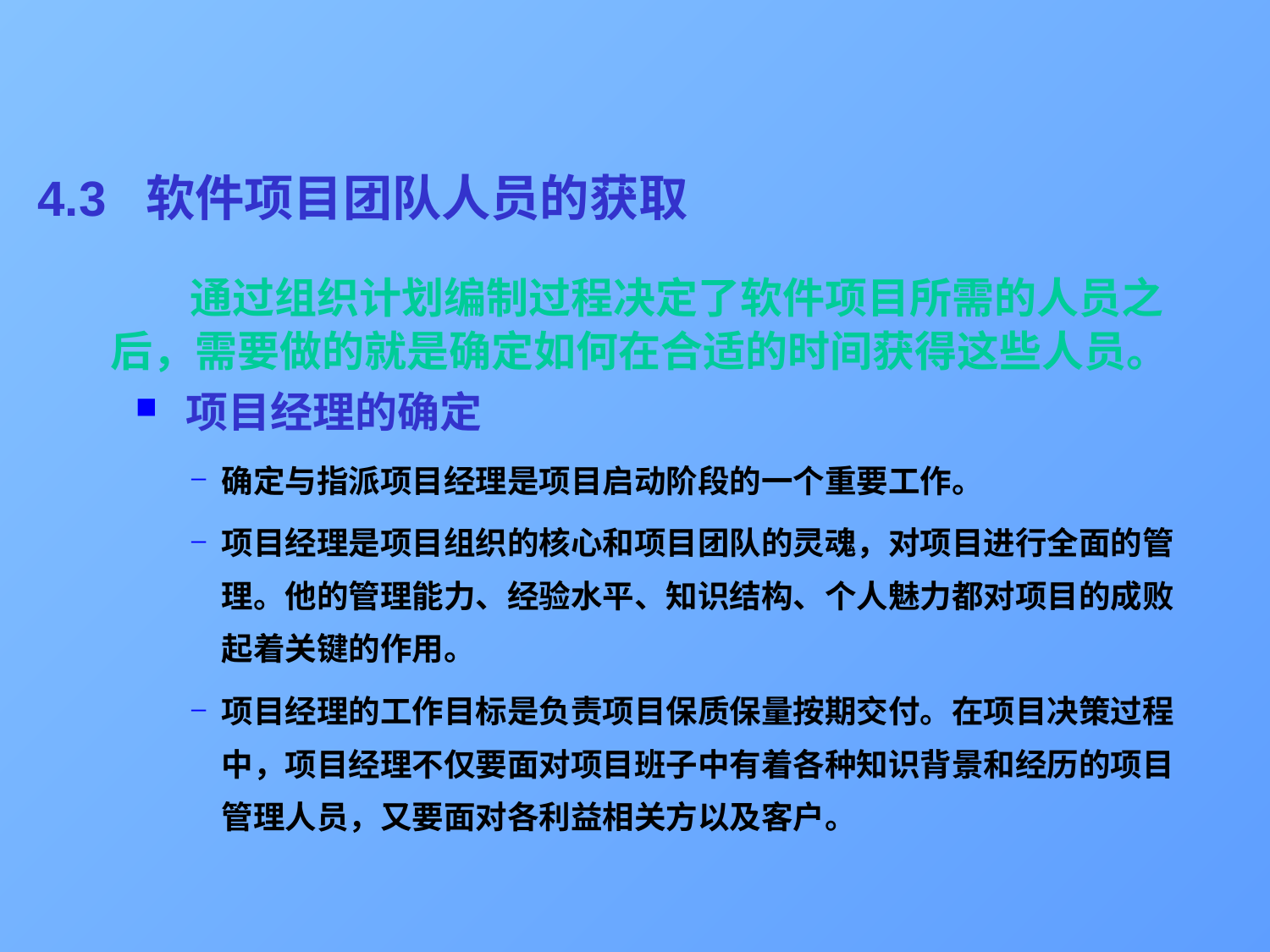

# 4.3  软件项目团队人员的获取
　　　通过组织计划编制过程决定了软件项目所需的人员之后，需要做的就是确定如何在合适的时间获得这些人员。
 项目经理的确定
确定与指派项目经理是项目启动阶段的一个重要工作。
项目经理是项目组织的核心和项目团队的灵魂，对项目进行全面的管理。他的管理能力、经验水平、知识结构、个人魅力都对项目的成败起着关键的作用。
项目经理的工作目标是负责项目保质保量按期交付。在项目决策过程中，项目经理不仅要面对项目班子中有着各种知识背景和经历的项目管理人员，又要面对各利益相关方以及客户。